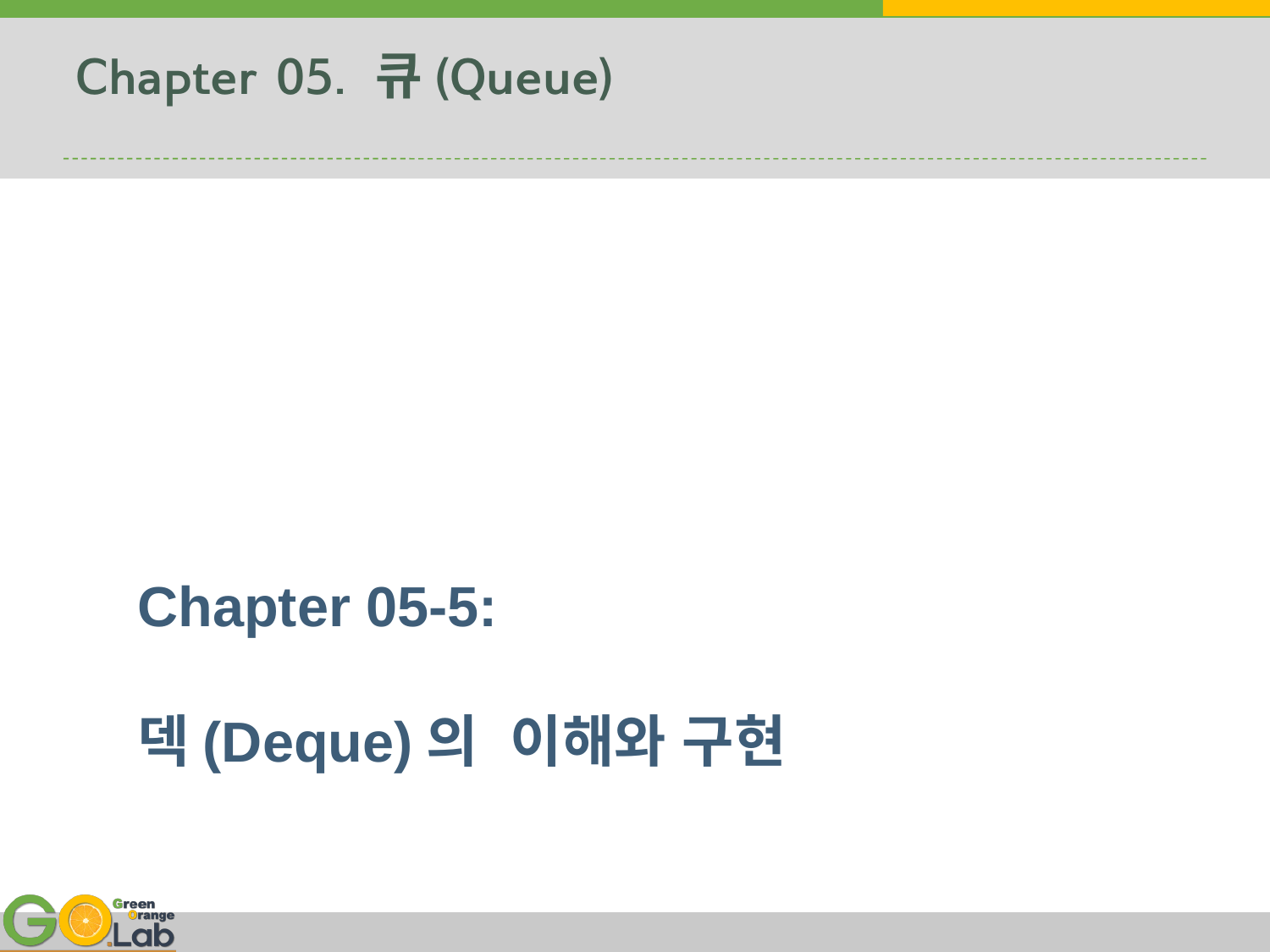

# Chapter 05. 큐(Queue)
Chapter 05-5:
덱(Deque)의  이해와 구현